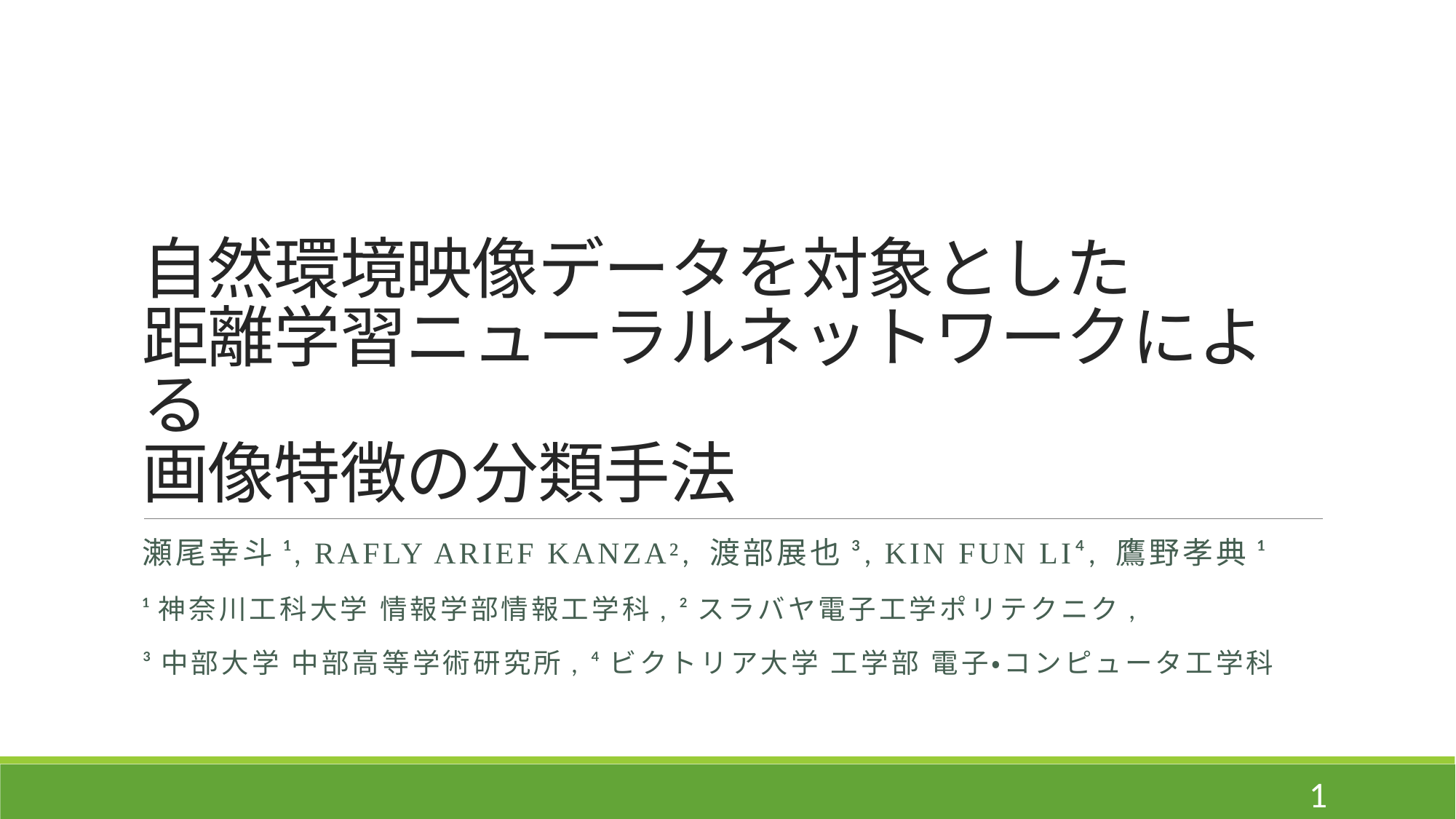

# 自然環境映像データを対象とした 距離学習ニューラルネットワークによる 画像特徴の分類手法
瀬尾幸斗¹, Rafly Arief kanza², 渡部展也³, Kin fun li⁴, 鷹野孝典¹
¹神奈川工科大学 情報学部情報工学科, ²スラバヤ電子工学ポリテクニク,
³中部大学 中部高等学術研究所, ⁴ビクトリア大学 工学部 電子・コンピュータ工学科
1